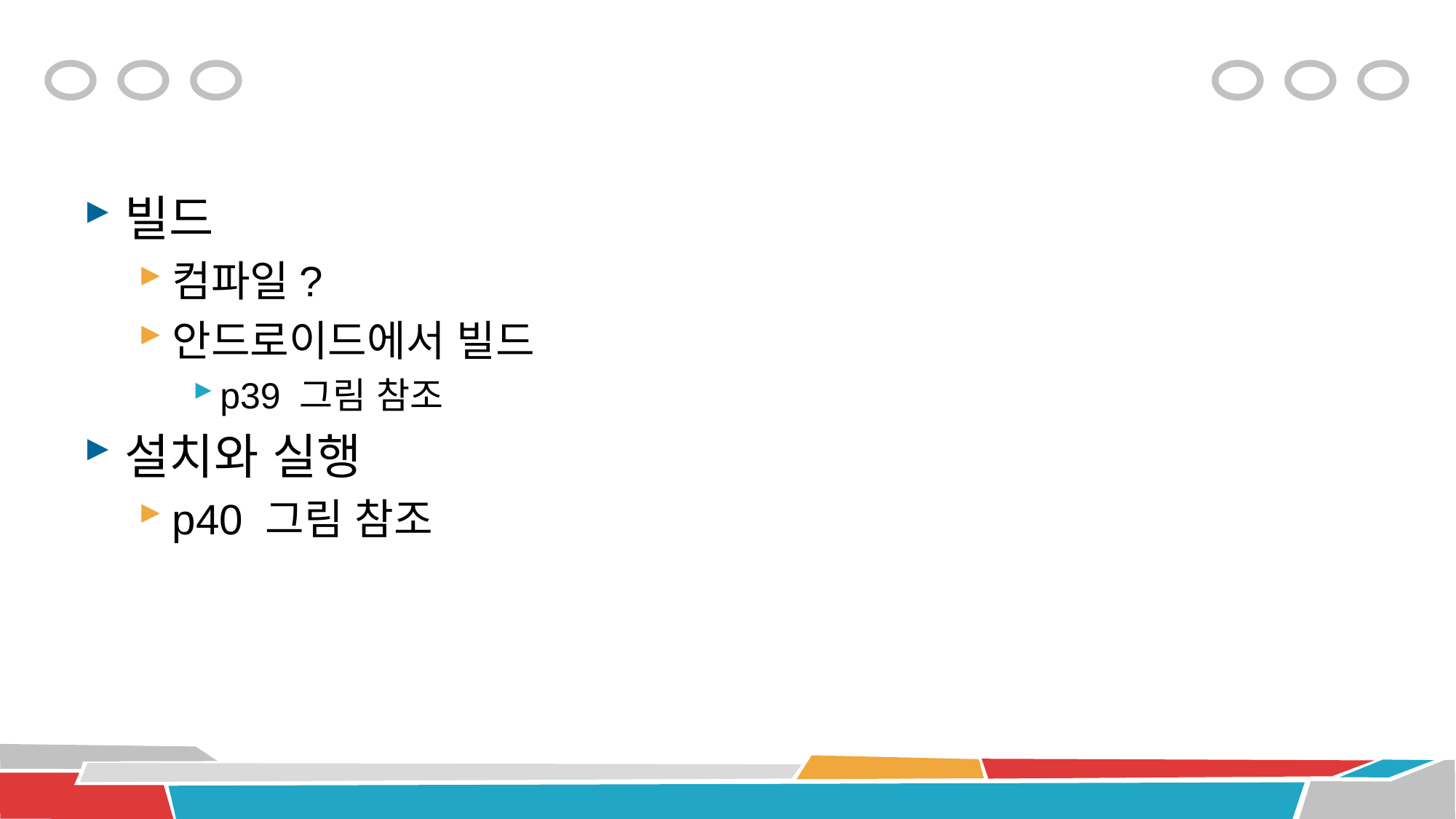

#
빌드
컴파일?
안드로이드에서 빌드
p39 그림 참조
설치와 실행
p40 그림 참조